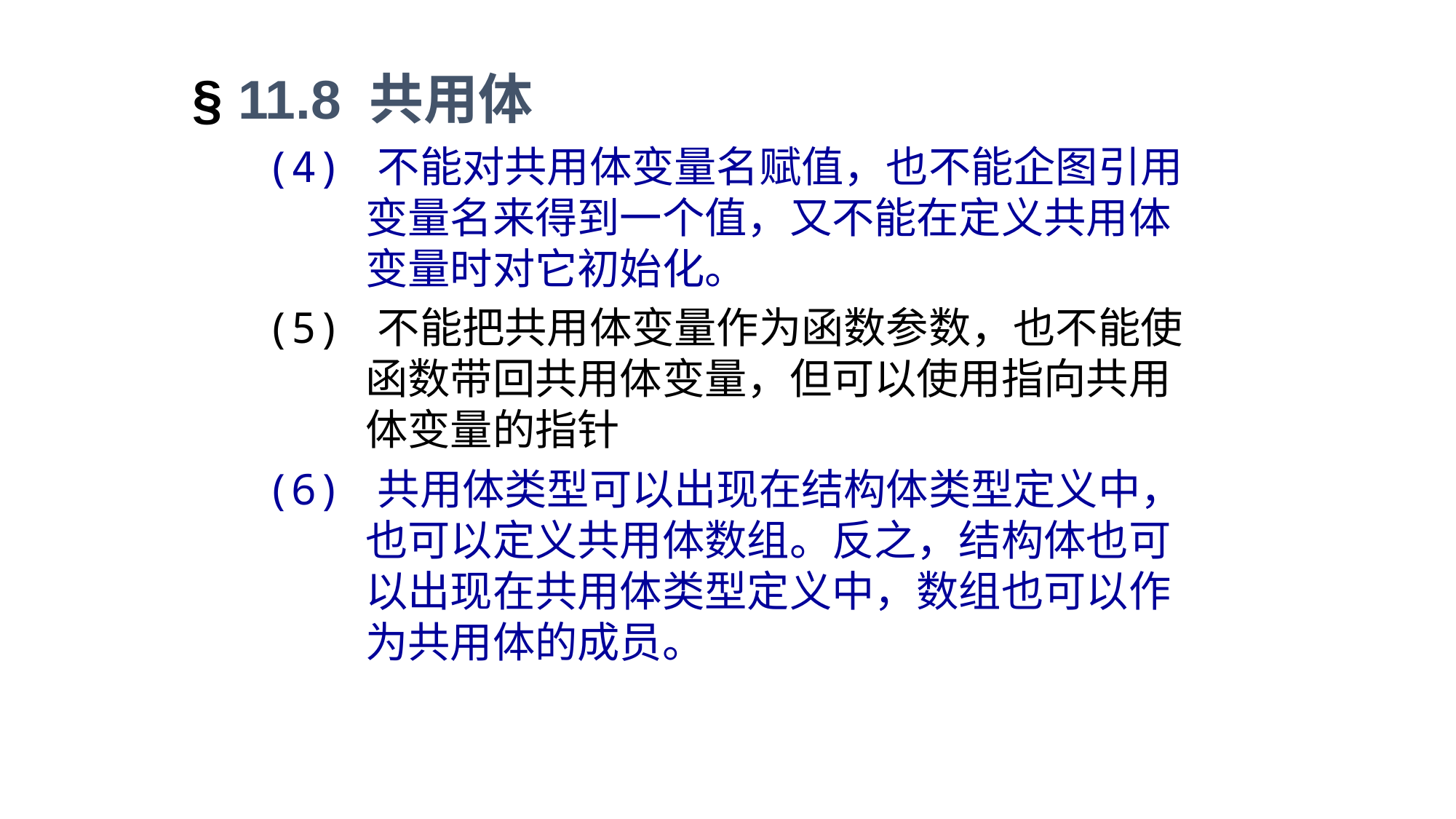

§ 11.8 共用体
(4) 不能对共用体变量名赋值，也不能企图引用变量名来得到一个值，又不能在定义共用体变量时对它初始化。
(5) 不能把共用体变量作为函数参数，也不能使函数带回共用体变量，但可以使用指向共用体变量的指针
(6) 共用体类型可以出现在结构体类型定义中，也可以定义共用体数组。反之，结构体也可以出现在共用体类型定义中，数组也可以作为共用体的成员。